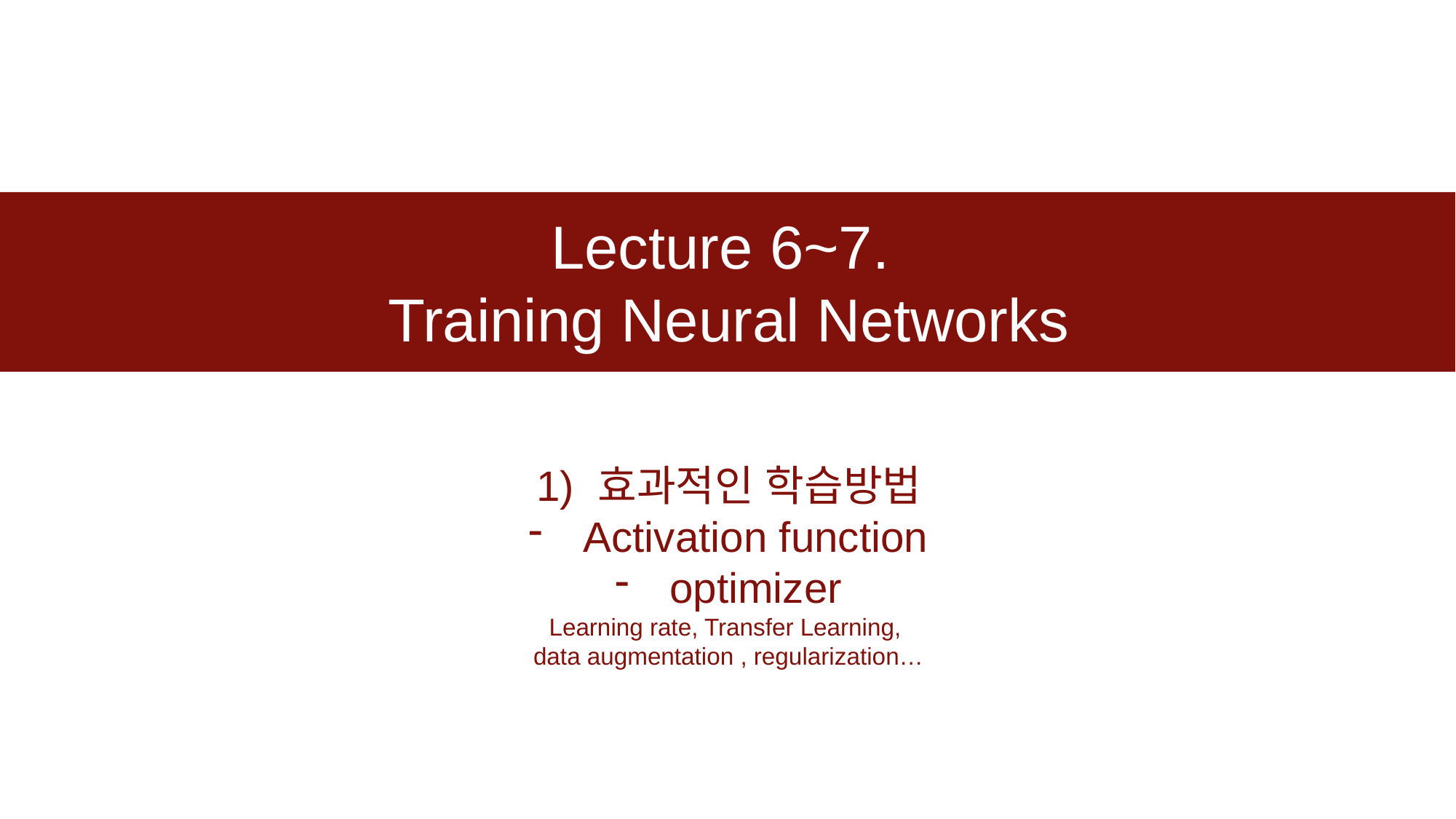

Lecture 6~7.
Training Neural Networks
효과적인 학습방법
Activation function
optimizer
Learning rate, Transfer Learning,
data augmentation , regularization…